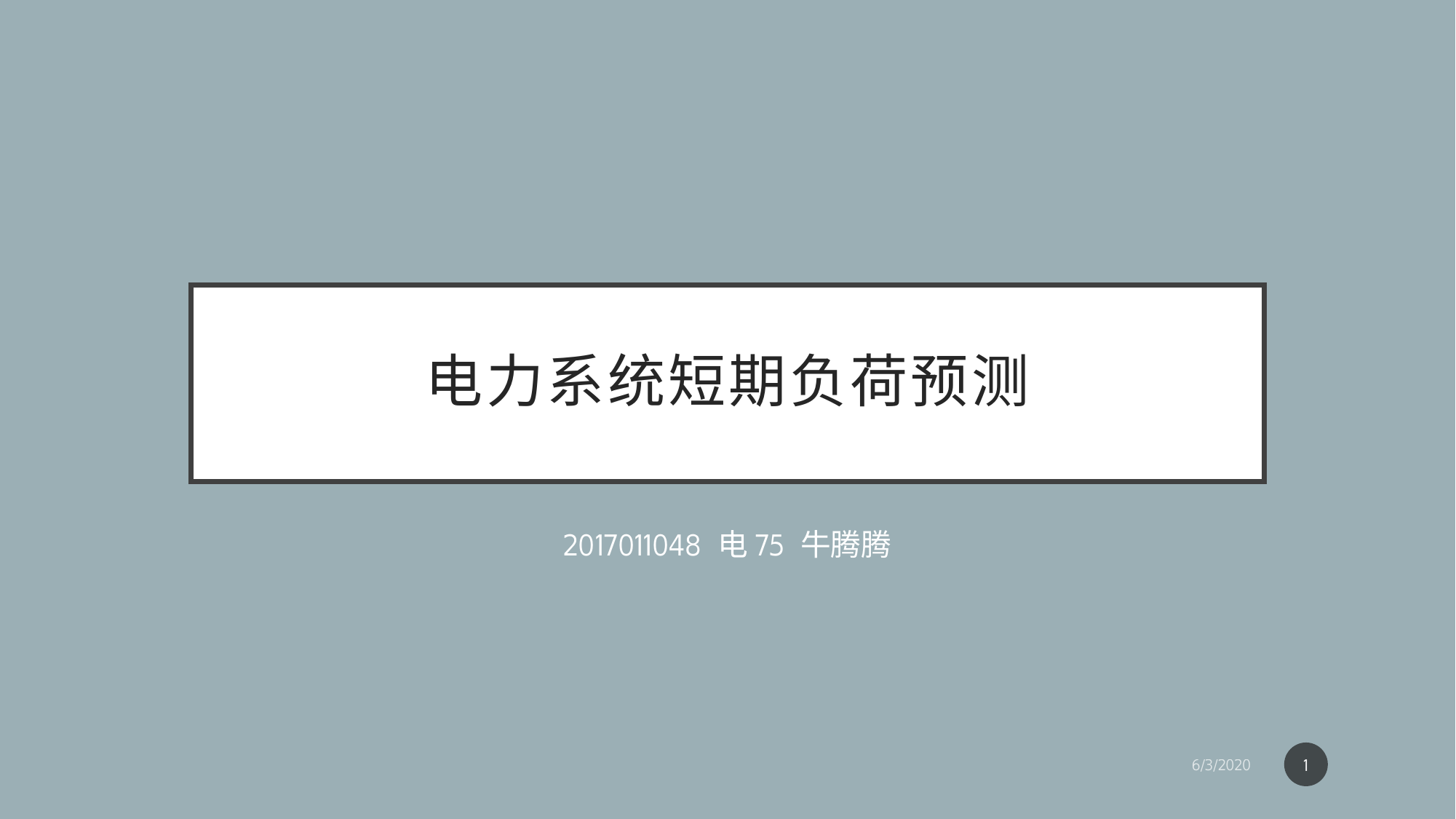

# 电力系统短期负荷预测
2017011048 电75 牛腾腾
1
6/3/2020